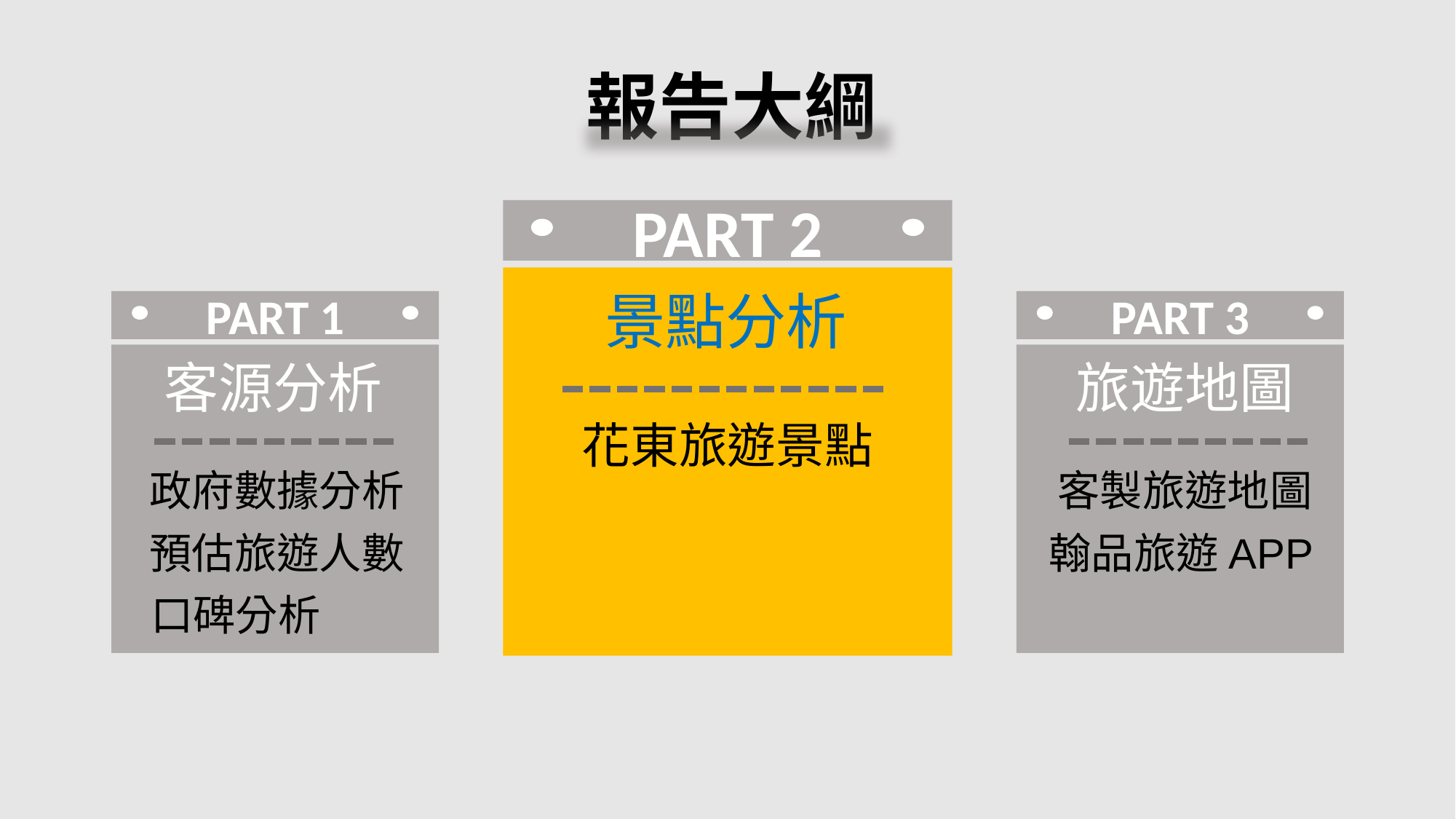

報告大綱

PART 2

景點分析
PART 1

客源分析
政府數據分析
預估旅遊人數
口碑分析
PART 3

旅遊地圖
客製旅遊地圖
翰品旅遊APP
花東旅遊景點